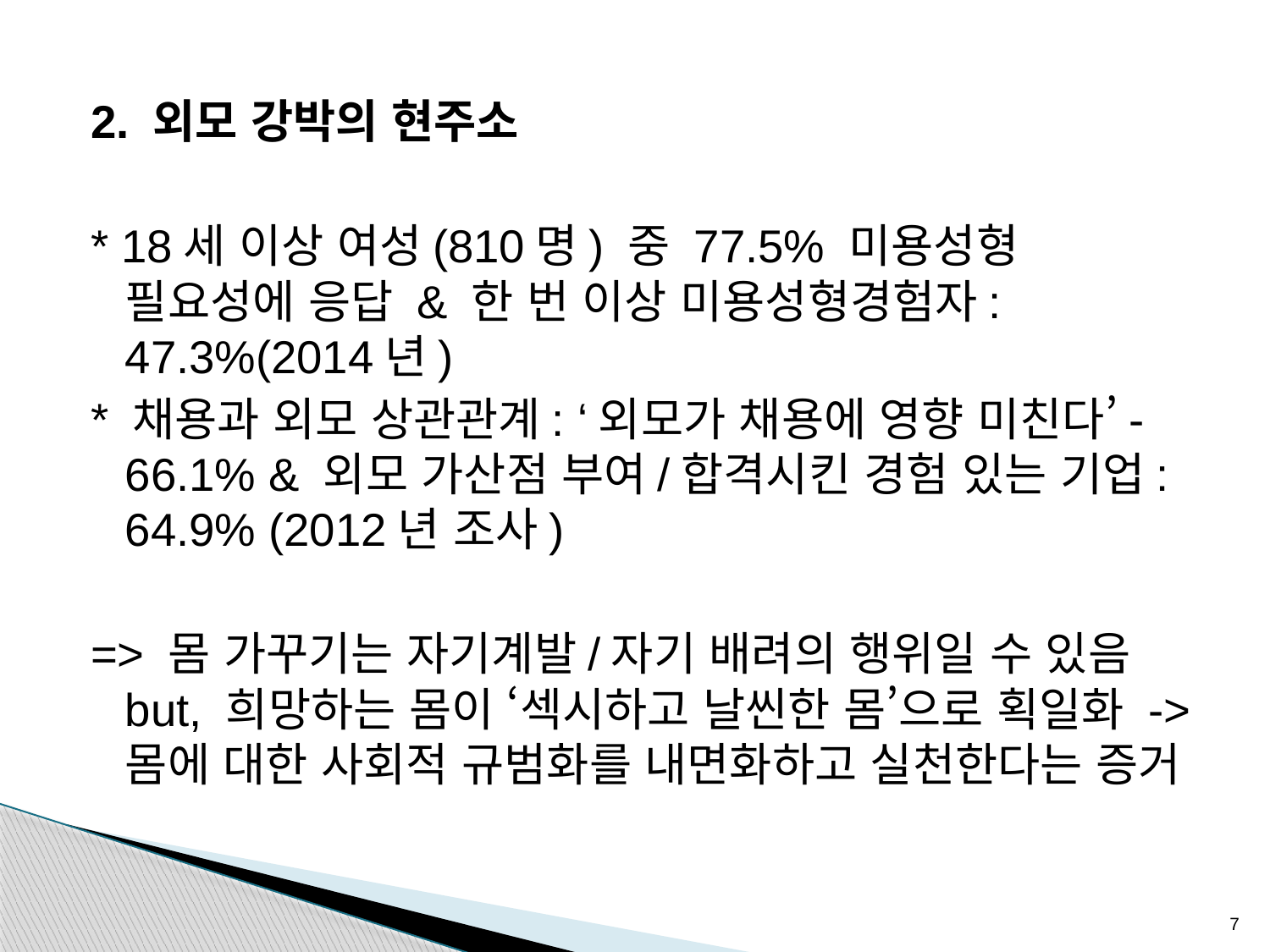

2. 외모 강박의 현주소

* 18세 이상 여성(810명) 중 77.5% 미용성형 필요성에 응답 & 한 번 이상 미용성형경험자: 47.3%(2014년)
* 채용과 외모 상관관계: ‘외모가 채용에 영향 미친다’- 66.1% & 외모 가산점 부여/합격시킨 경험 있는 기업: 64.9% (2012년 조사)

=> 몸 가꾸기는 자기계발/자기 배려의 행위일 수 있음 but, 희망하는 몸이 ‘섹시하고 날씬한 몸’으로 획일화 -> 몸에 대한 사회적 규범화를 내면화하고 실천한다는 증거

7